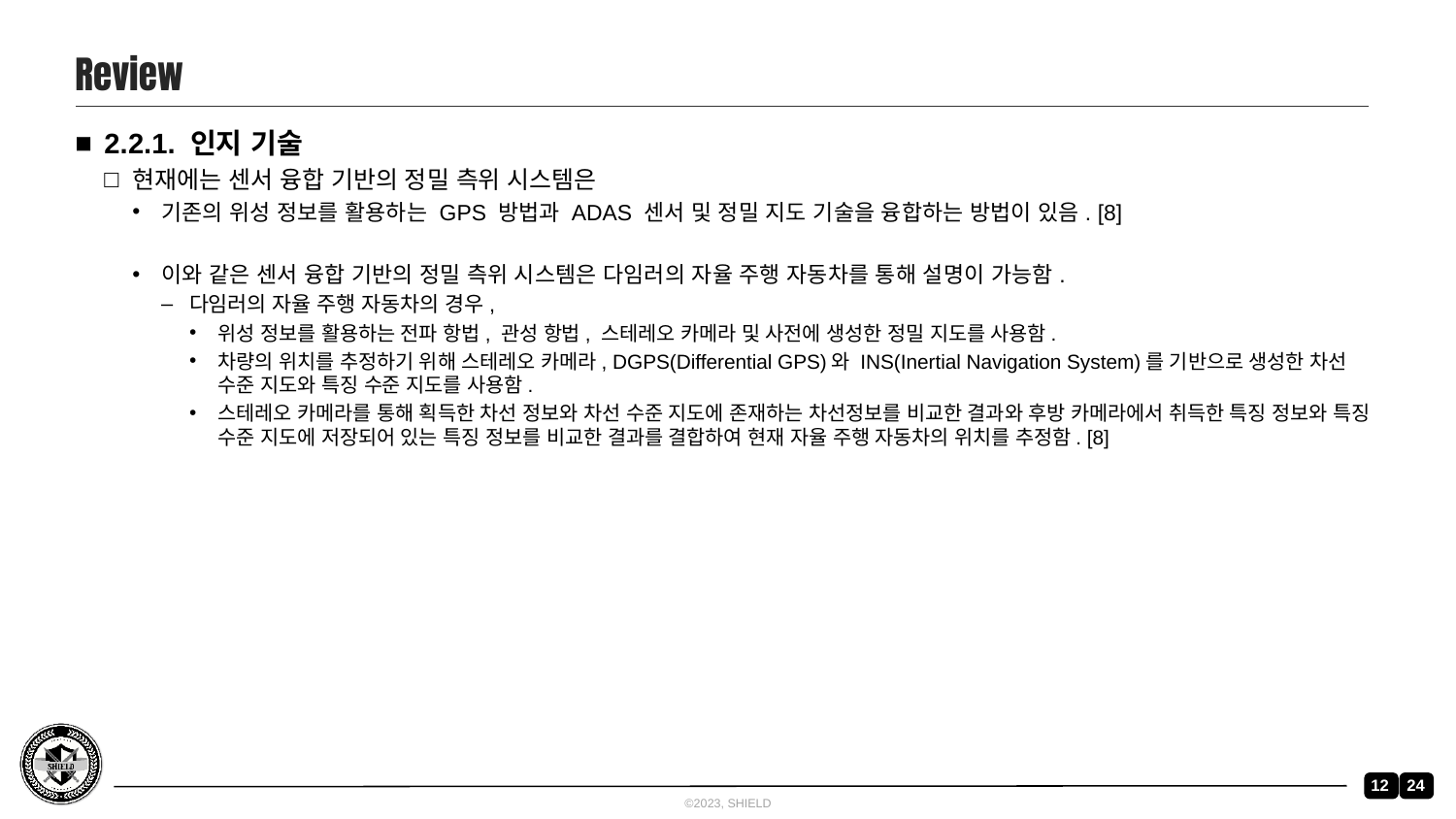

# Review
2.2.1. 인지 기술
현재에는 센서 융합 기반의 정밀 측위 시스템은
기존의 위성 정보를 활용하는 GPS 방법과 ADAS 센서 및 정밀 지도 기술을 융합하는 방법이 있음. [8]

이와 같은 센서 융합 기반의 정밀 측위 시스템은 다임러의 자율 주행 자동차를 통해 설명이 가능함.
다임러의 자율 주행 자동차의 경우,
위성 정보를 활용하는 전파 항법, 관성 항법, 스테레오 카메라 및 사전에 생성한 정밀 지도를 사용함.
차량의 위치를 추정하기 위해 스테레오 카메라, DGPS(Differential GPS)와 INS(Inertial Navigation System)를 기반으로 생성한 차선 수준 지도와 특징 수준 지도를 사용함.
스테레오 카메라를 통해 획득한 차선 정보와 차선 수준 지도에 존재하는 차선정보를 비교한 결과와 후방 카메라에서 취득한 특징 정보와 특징 수준 지도에 저장되어 있는 특징 정보를 비교한 결과를 결합하여 현재 자율 주행 자동차의 위치를 추정함. [8]